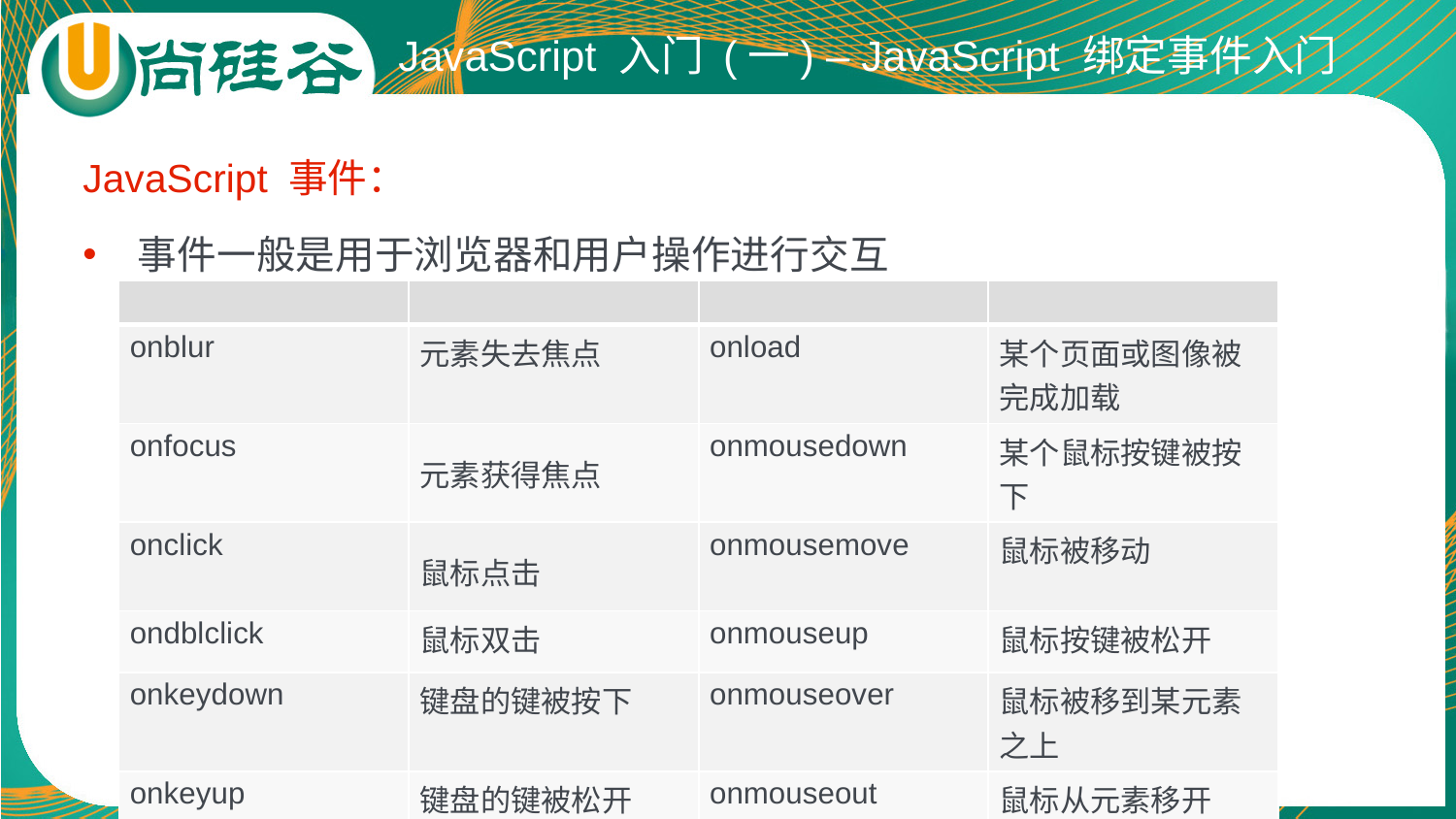

# JavaScript 入门 (一) – JavaScript 绑定事件入门
JavaScript 事件：
事件一般是用于浏览器和用户操作进行交互
|  |  |  |  |
| --- | --- | --- | --- |
| onblur | 元素失去焦点 | onload | 某个页面或图像被完成加载 |
| onfocus | 元素获得焦点 | onmousedown | 某个鼠标按键被按下 |
| onclick | 鼠标点击 | onmousemove | 鼠标被移动 |
| ondblclick | 鼠标双击 | onmouseup | 鼠标按键被松开 |
| onkeydown | 键盘的键被按下 | onmouseover | 鼠标被移到某元素之上 |
| onkeyup | 键盘的键被松开 | onmouseout | 鼠标从元素移开 |